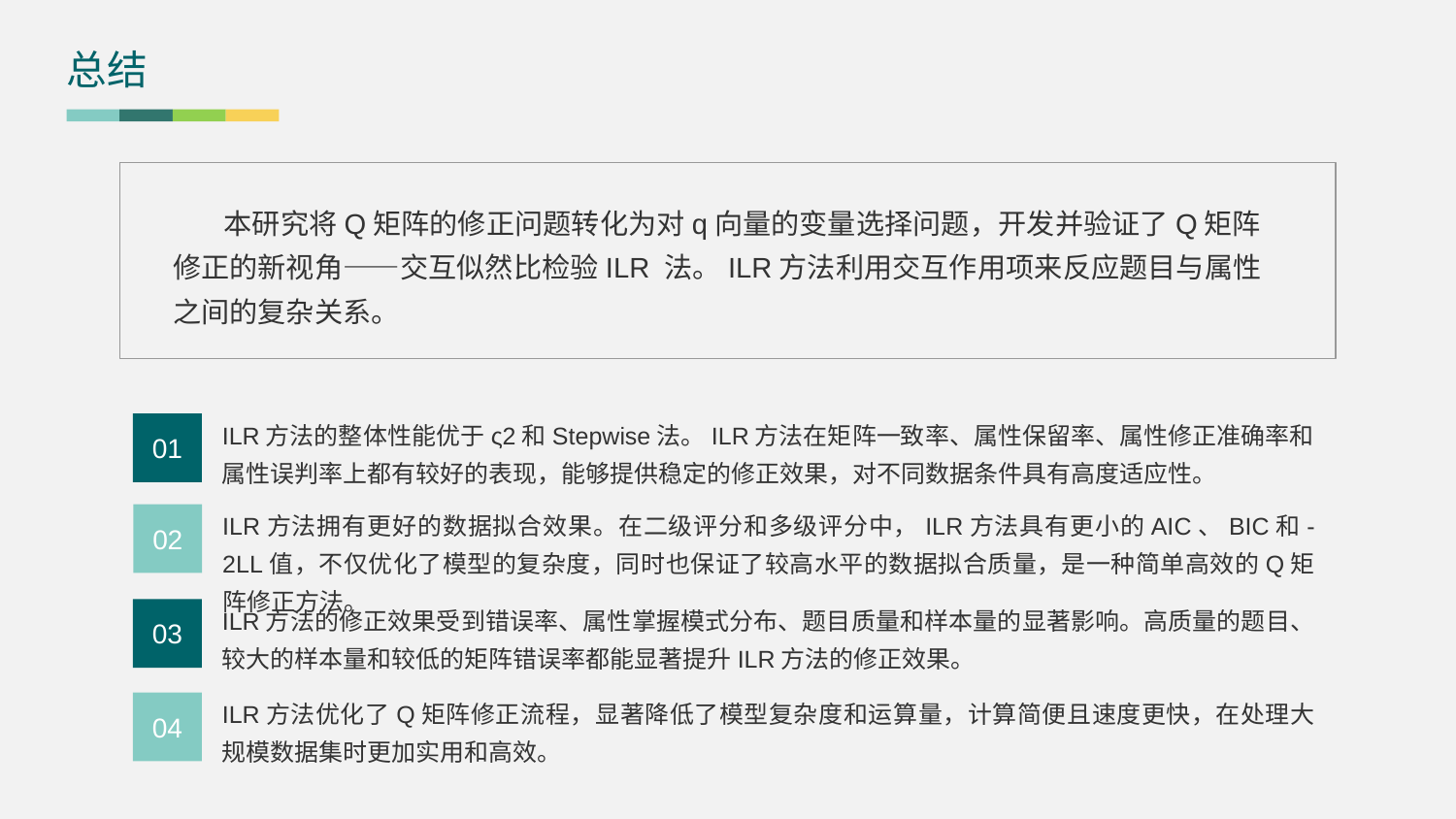

总结

       本研究将Q矩阵的修正问题转化为对q向量的变量选择问题，开发并验证了Q矩阵修正的新视角——交互似然比检验ILR 法。ILR方法利用交互作用项来反应题目与属性之间的复杂关系。
ILR方法的整体性能优于ς2和Stepwise法。ILR方法在矩阵一致率、属性保留率、属性修正准确率和属性误判率上都有较好的表现，能够提供稳定的修正效果，对不同数据条件具有高度适应性。
01
ILR方法拥有更好的数据拟合效果。在二级评分和多级评分中，ILR方法具有更小的AIC、BIC和-2LL值，不仅优化了模型的复杂度，同时也保证了较高水平的数据拟合质量，是一种简单高效的Q矩阵修正方法。
02
ILR方法的修正效果受到错误率、属性掌握模式分布、题目质量和样本量的显著影响。高质量的题目、较大的样本量和较低的矩阵错误率都能显著提升ILR方法的修正效果。
03
ILR方法优化了Q矩阵修正流程，显著降低了模型复杂度和运算量，计算简便且速度更快，在处理大规模数据集时更加实用和高效。
04